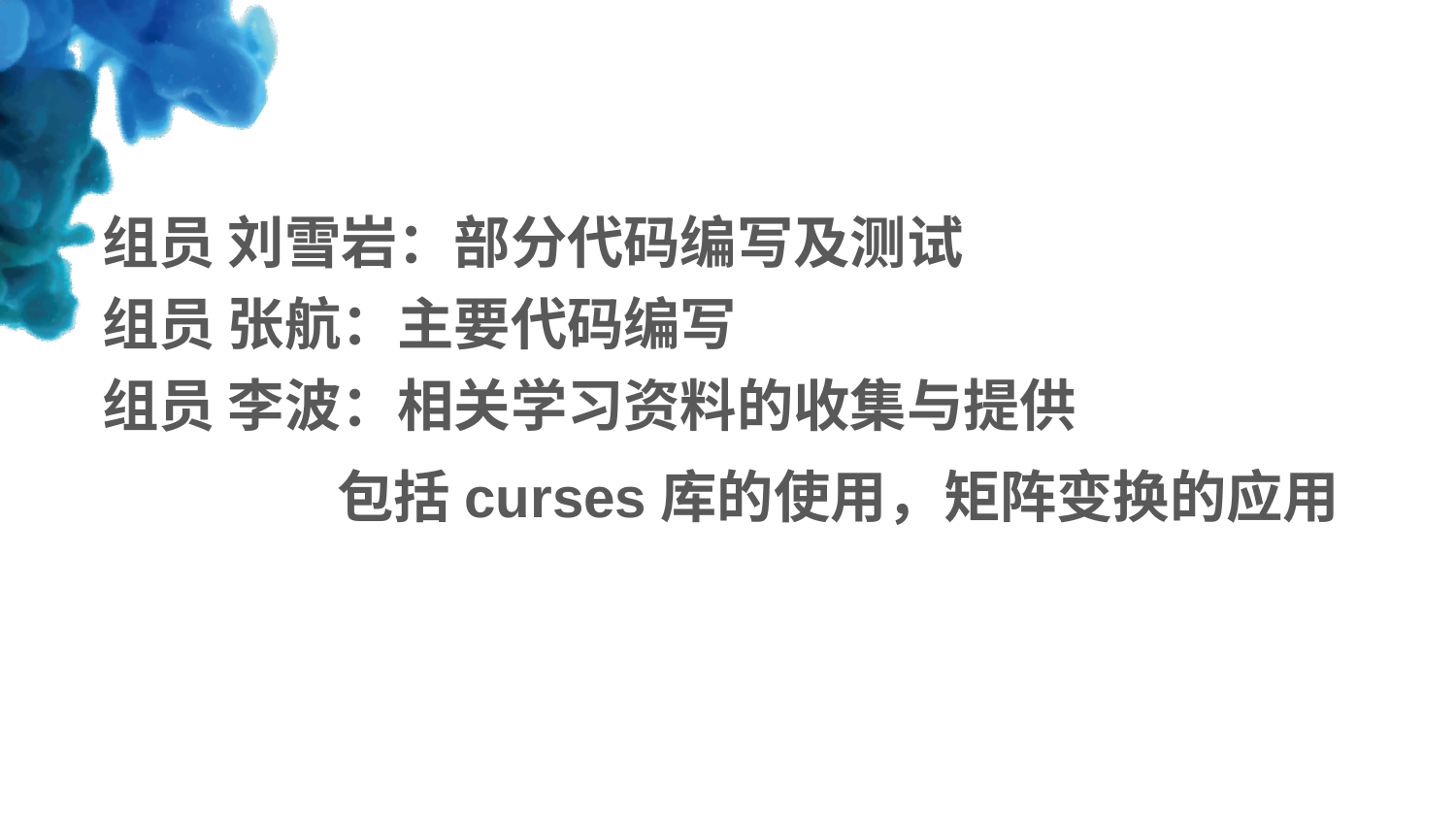

# 组员 刘雪岩：部分代码编写及测试 组员 张航：主要代码编写 组员 李波：相关学习资料的收集与提供 包括curses库的使用，矩阵变换的应用